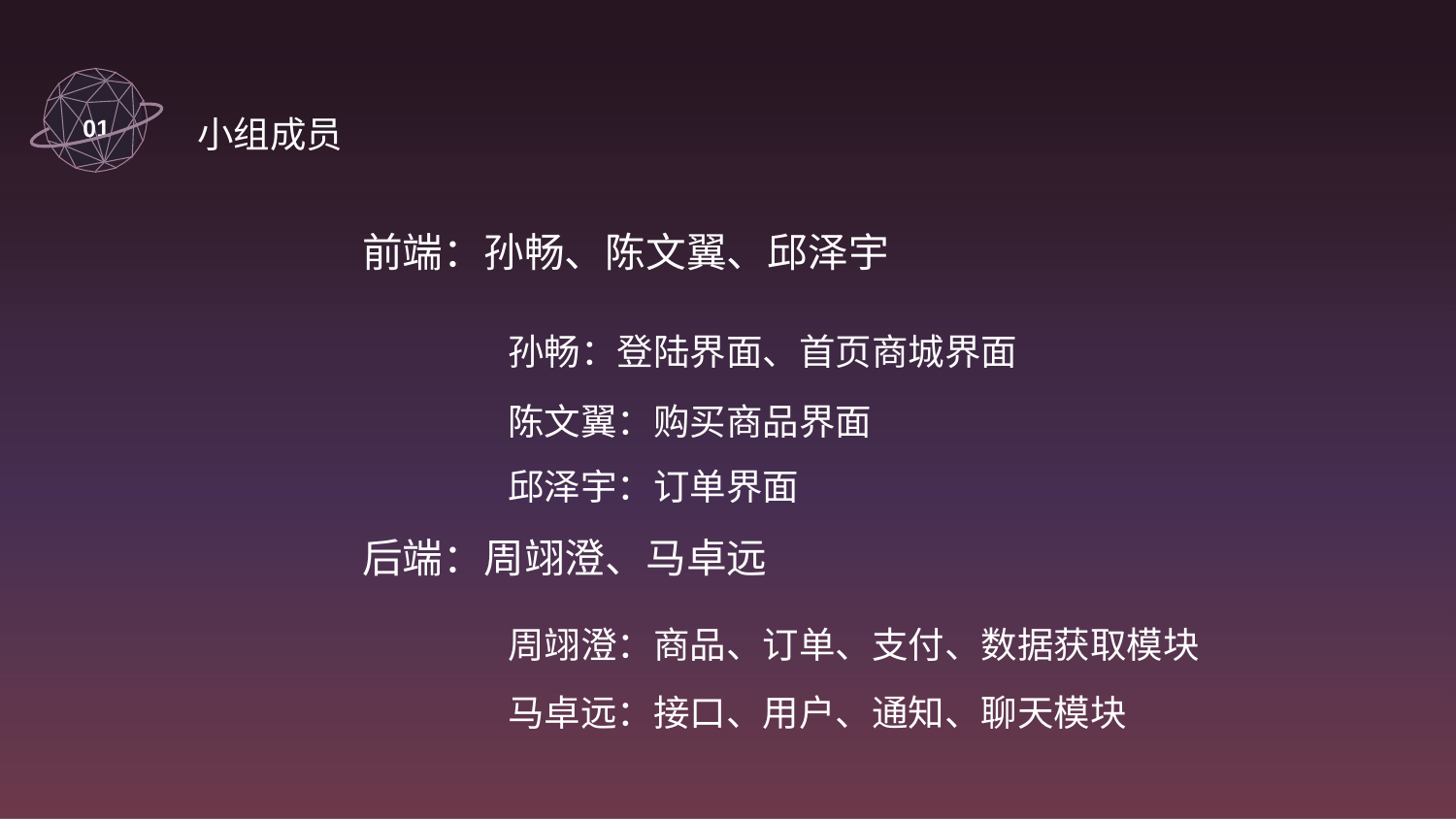

01

 小组成员

前端：孙畅、陈文翼、邱泽宇
	孙畅：登陆界面、首页商城界面
	陈文翼：购买商品界面
	邱泽宇：订单界面
后端：周翊澄、马卓远
	周翊澄：商品、订单、支付、数据获取模块
	马卓远：接口、用户、通知、聊天模块